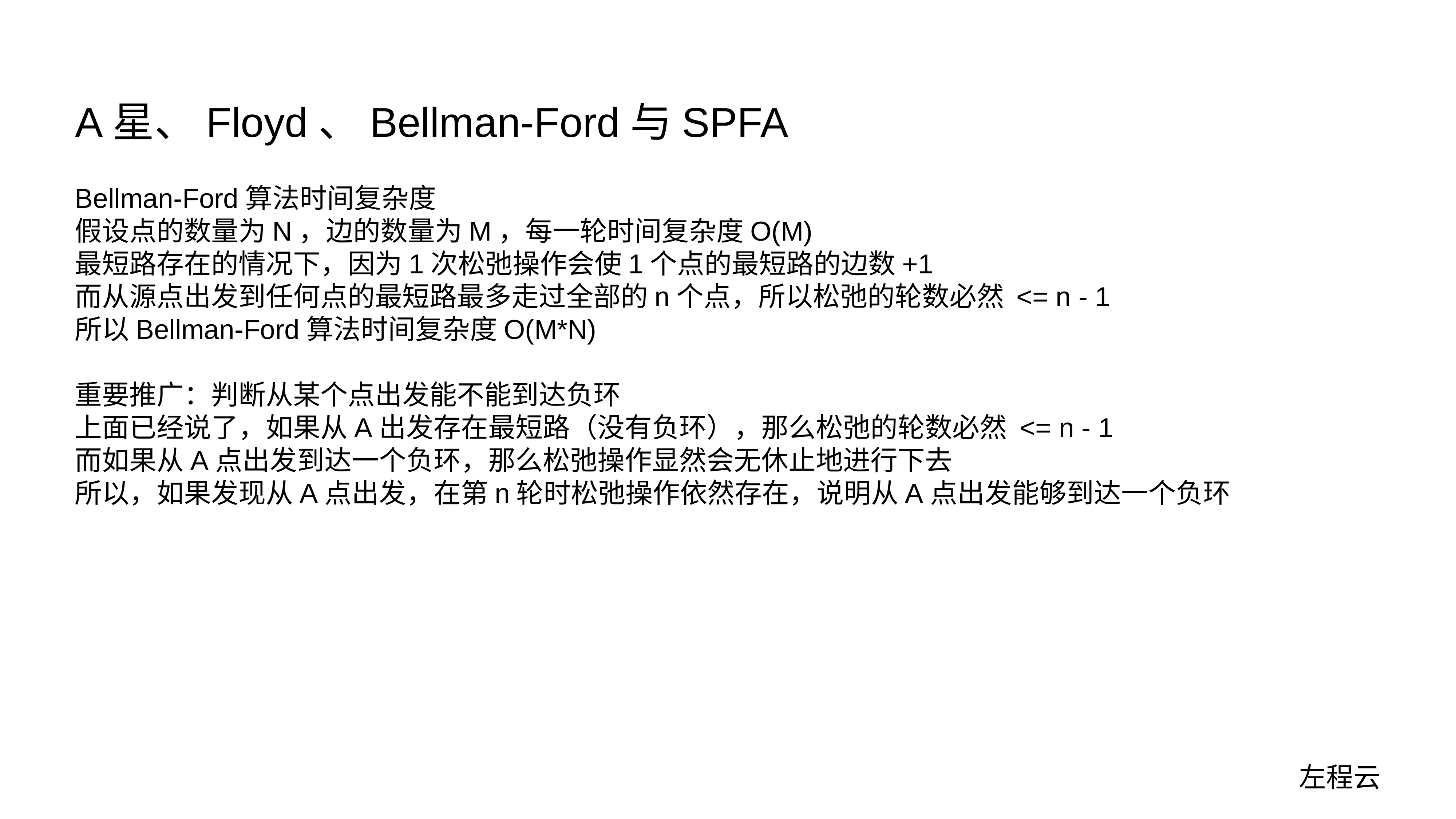

# A星、Floyd、Bellman-Ford与SPFA
Bellman-Ford算法时间复杂度
假设点的数量为N，边的数量为M，每一轮时间复杂度O(M)
最短路存在的情况下，因为1次松弛操作会使1个点的最短路的边数+1
而从源点出发到任何点的最短路最多走过全部的n个点，所以松弛的轮数必然 <= n - 1
所以Bellman-Ford算法时间复杂度O(M*N)

重要推广：判断从某个点出发能不能到达负环
上面已经说了，如果从A出发存在最短路（没有负环），那么松弛的轮数必然 <= n - 1
而如果从A点出发到达一个负环，那么松弛操作显然会无休止地进行下去
所以，如果发现从A点出发，在第n轮时松弛操作依然存在，说明从A点出发能够到达一个负环
左程云